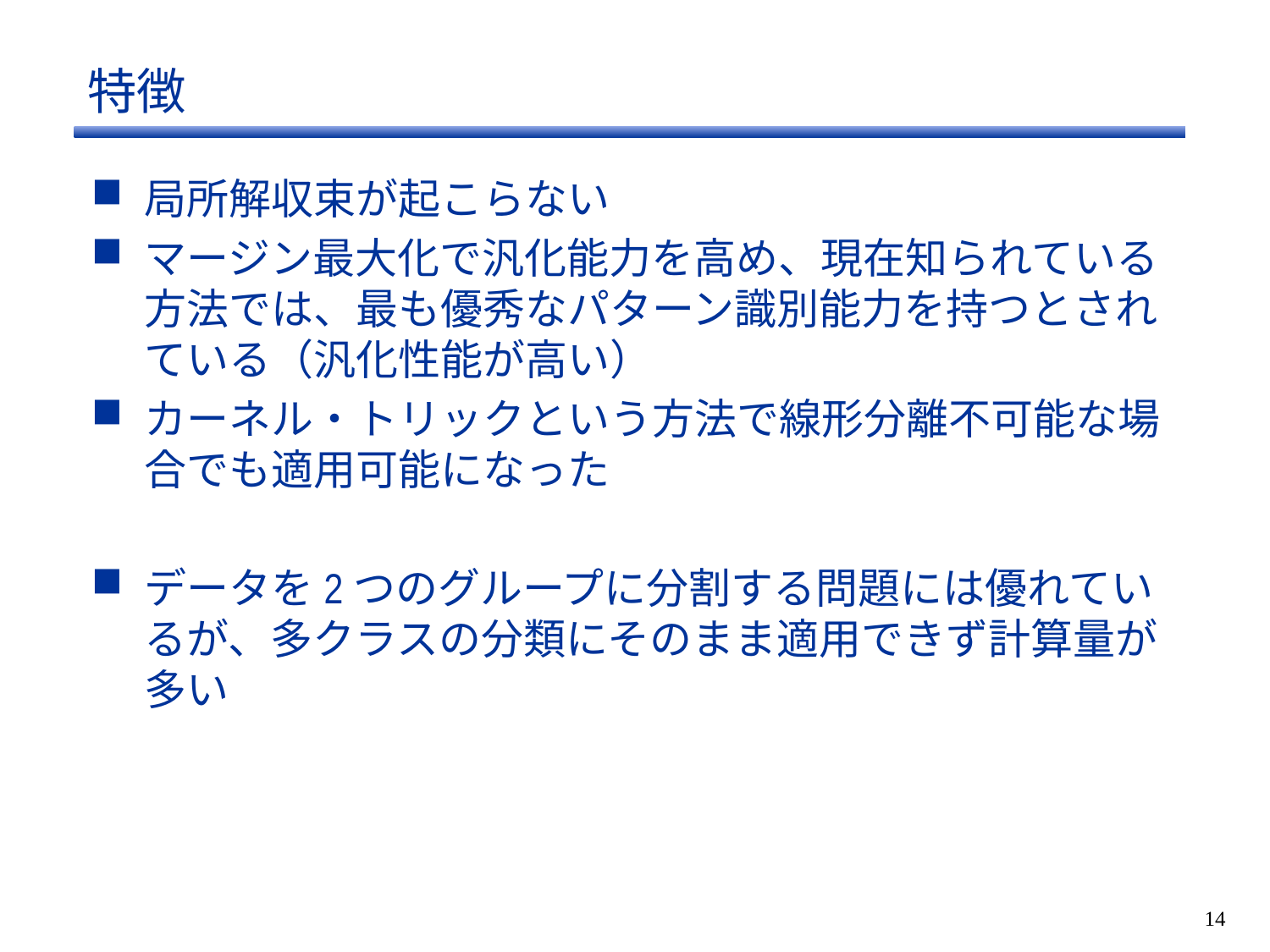

# 特徴
局所解収束が起こらない
マージン最大化で汎化能力を高め、現在知られている方法では、最も優秀なパターン識別能力を持つとされている（汎化性能が高い）
カーネル・トリックという方法で線形分離不可能な場合でも適用可能になった

データを2つのグループに分割する問題には優れているが、多クラスの分類にそのまま適用できず計算量が多い